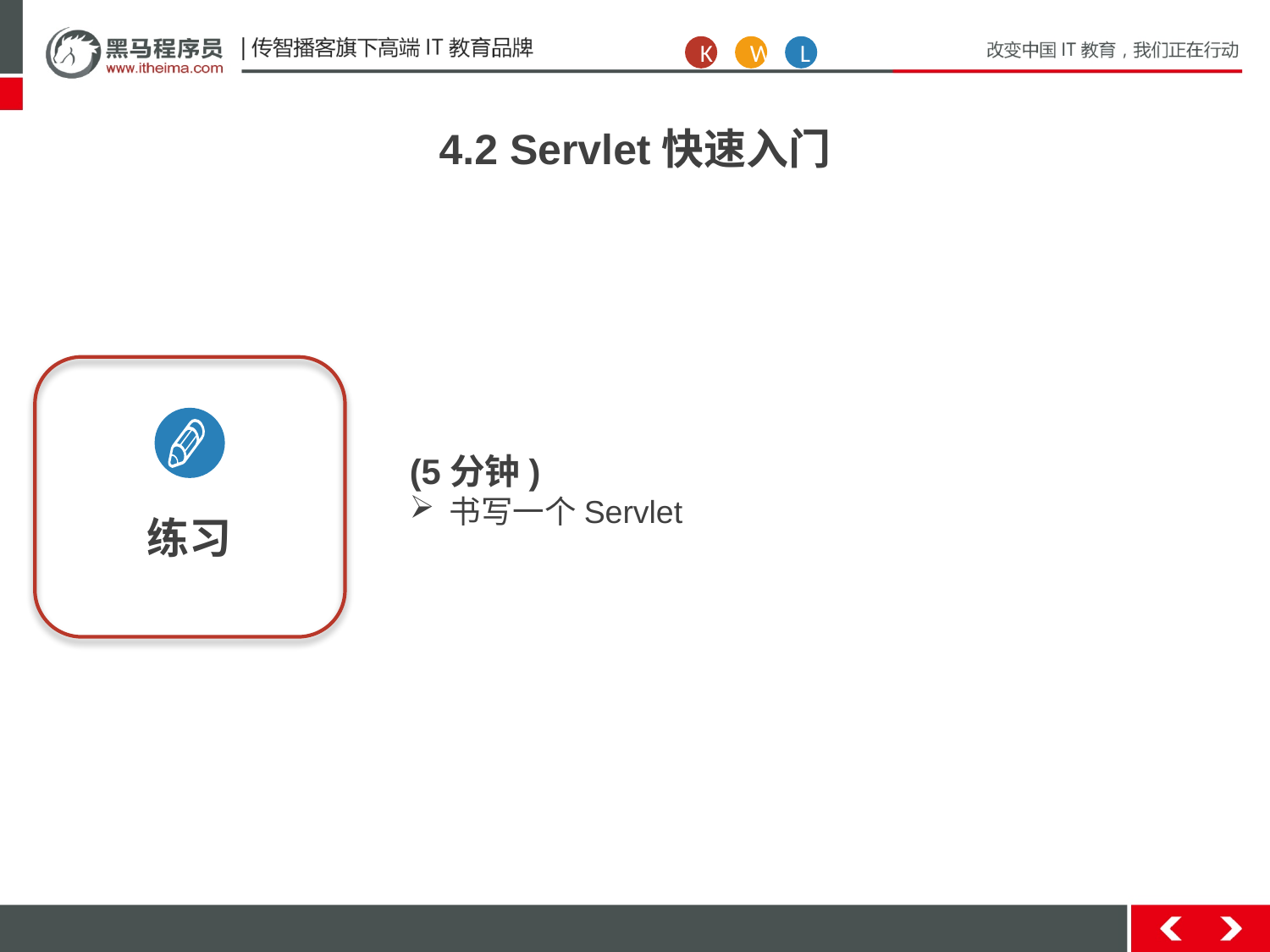

K
W
L
4.2 Servlet快速入门

练习
(5分钟)
书写一个Servlet